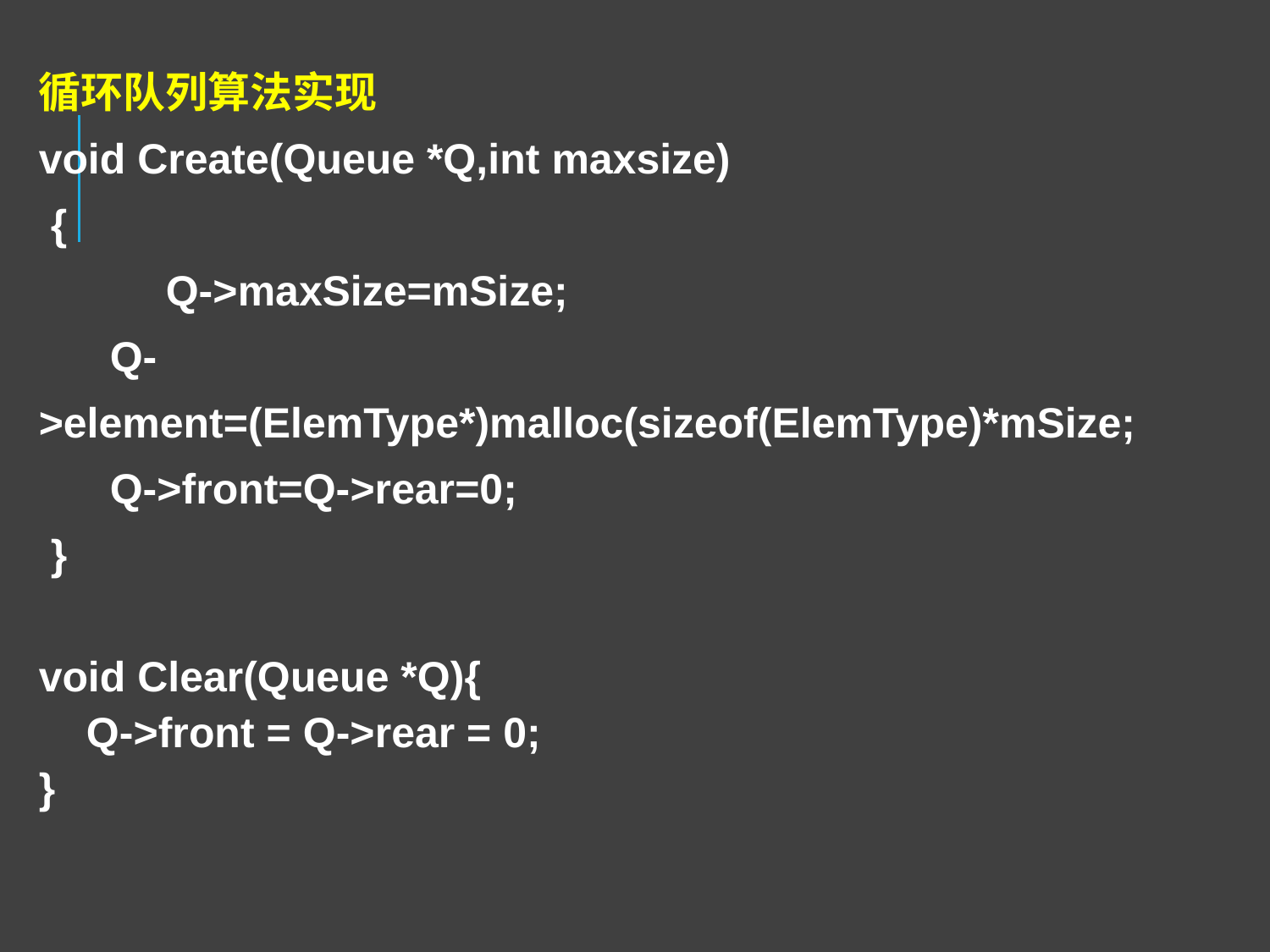

循环队列算法实现
void Create(Queue *Q,int maxsize)
 {
	Q->maxSize=mSize;
      Q->element=(ElemType*)malloc(sizeof(ElemType)*mSize;
      Q->front=Q->rear=0;
 }

void Clear(Queue *Q){
    Q->front = Q->rear = 0;
}